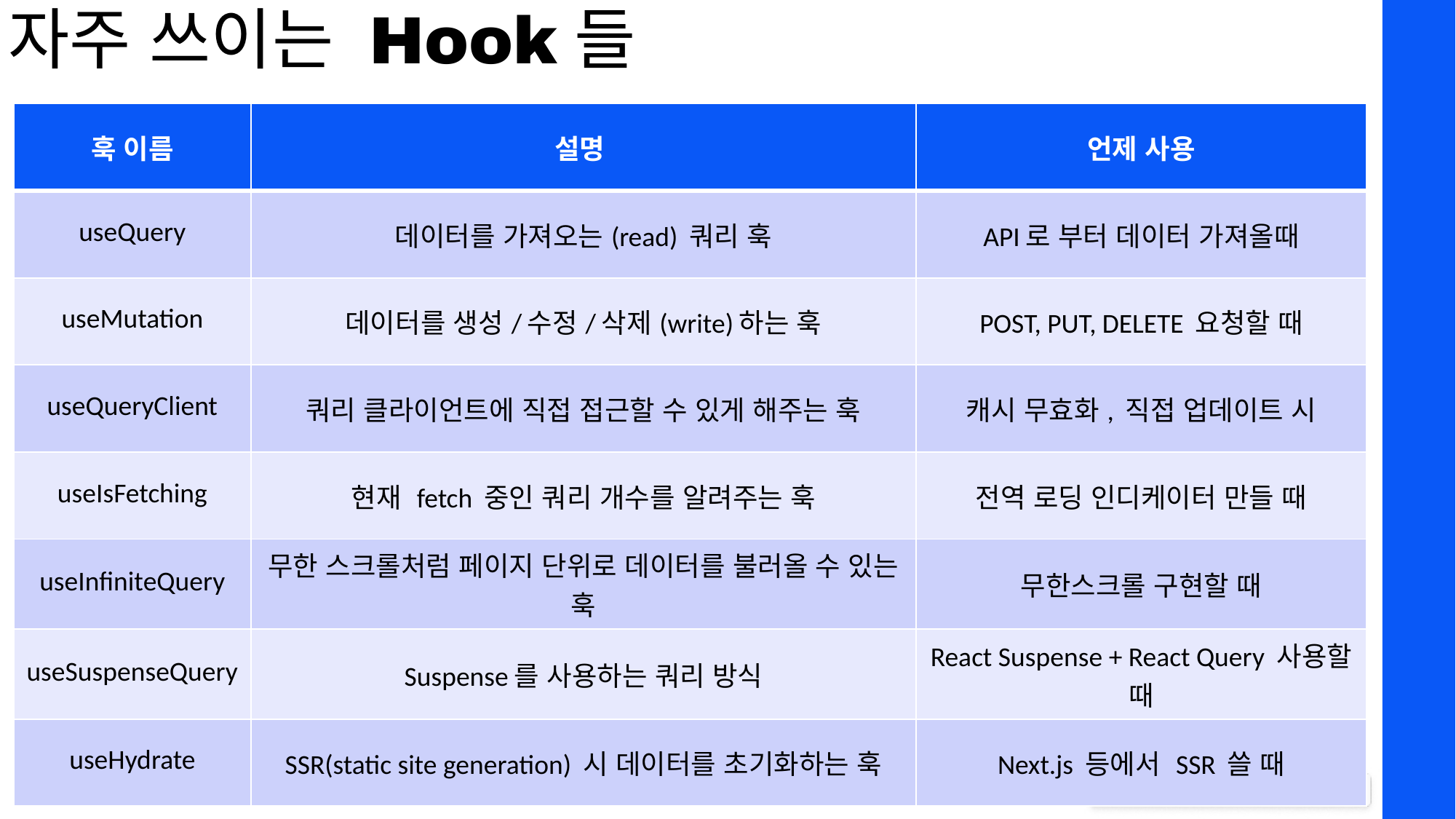

# 자주 쓰이는 Hook들
| 훅 이름 | 설명 | 언제 사용 |
| --- | --- | --- |
| useQuery | 데이터를 가져오는(read) 쿼리 훅 | API로 부터 데이터 가져올때 |
| useMutation | 데이터를 생성/수정/삭제(write)하는 훅 | POST, PUT, DELETE 요청할 때 |
| useQueryClient | 쿼리 클라이언트에 직접 접근할 수 있게 해주는 훅 | 캐시 무효화, 직접 업데이트 시 |
| useIsFetching | 현재 fetch 중인 쿼리 개수를 알려주는 훅 | 전역 로딩 인디케이터 만들 때 |
| useInfiniteQuery | 무한 스크롤처럼 페이지 단위로 데이터를 불러올 수 있는 훅 | 무한스크롤 구현할 때 |
| useSuspenseQuery | Suspense를 사용하는 쿼리 방식 | React Suspense + React Query 사용할 때 |
| useHydrate | SSR(static site generation) 시 데이터를 초기화하는 훅 | Next.js 등에서 SSR 쓸 때 |